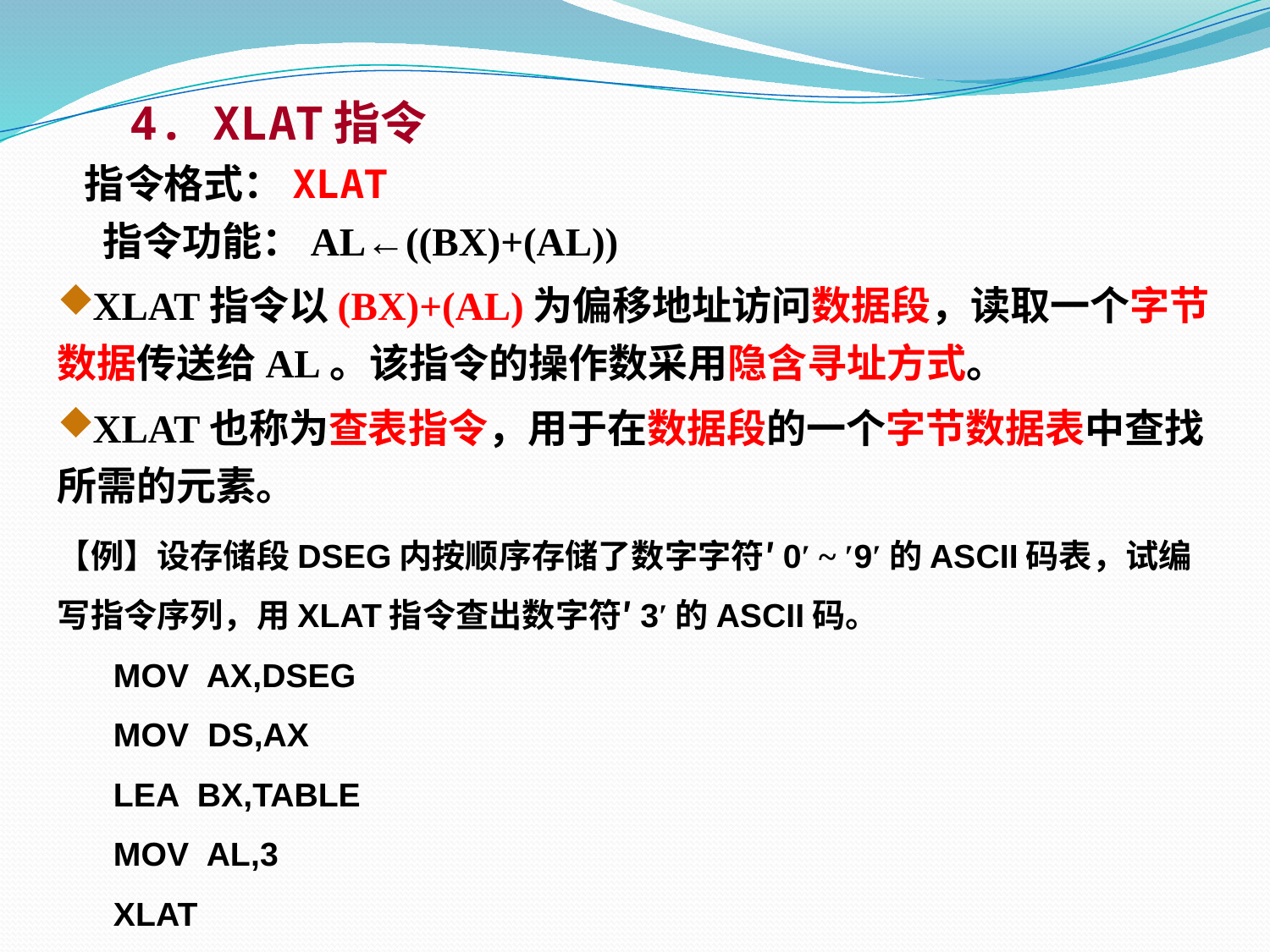

4. XLAT指令
  指令格式：XLAT
    指令功能：AL←((BX)+(AL))
XLAT指令以(BX)+(AL)为偏移地址访问数据段，读取一个字节数据传送给AL。该指令的操作数采用隐含寻址方式。
XLAT也称为查表指令，用于在数据段的一个字节数据表中查找所需的元素。
【例】设存储段DSEG内按顺序存储了数字字符′0′ ~ ′9′的ASCII码表，试编写指令序列，用XLAT指令查出数字符′3′的ASCII码。
      MOV  AX,DSEG
      MOV  DS,AX
      LEA  BX,TABLE
      MOV  AL,3
      XLAT